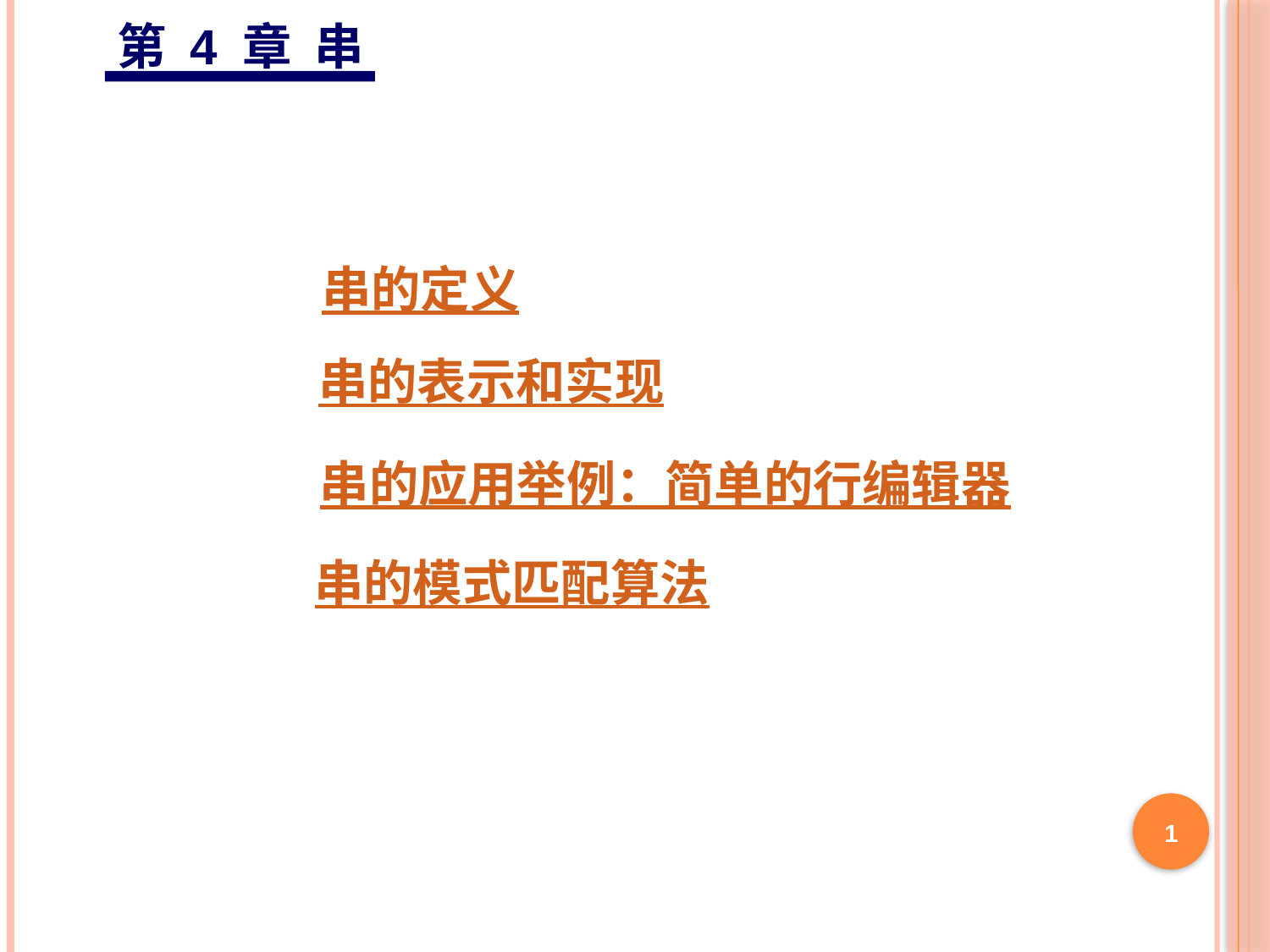

第 4 章  串

串的定义
串的表示和实现
串的应用举例：简单的行编辑器
串的模式匹配算法
1